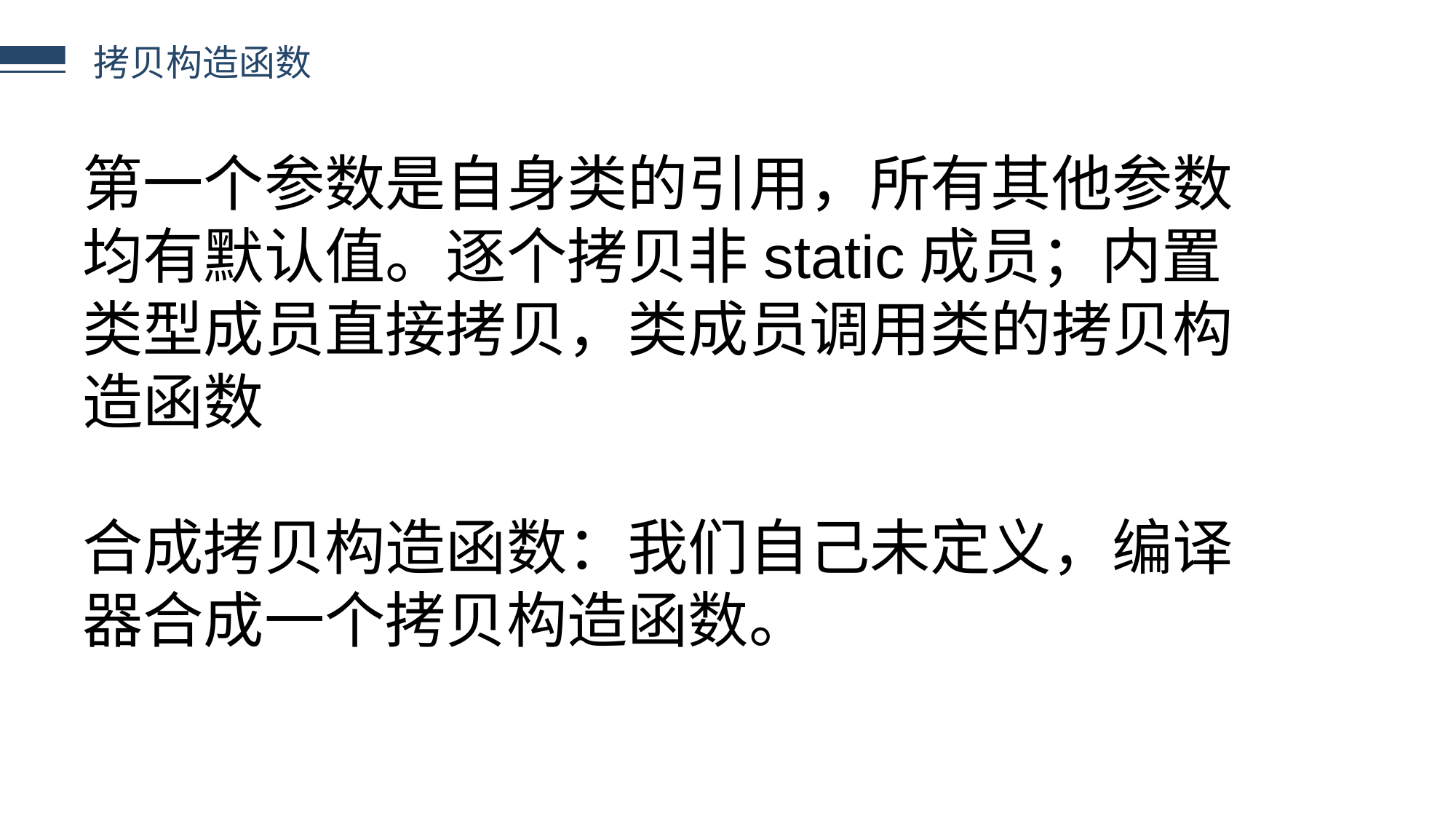

拷贝构造函数

第一个参数是自身类的引用，所有其他参数均有默认值。逐个拷贝非static成员；内置类型成员直接拷贝，类成员调用类的拷贝构造函数

合成拷贝构造函数：我们自己未定义，编译器合成一个拷贝构造函数。